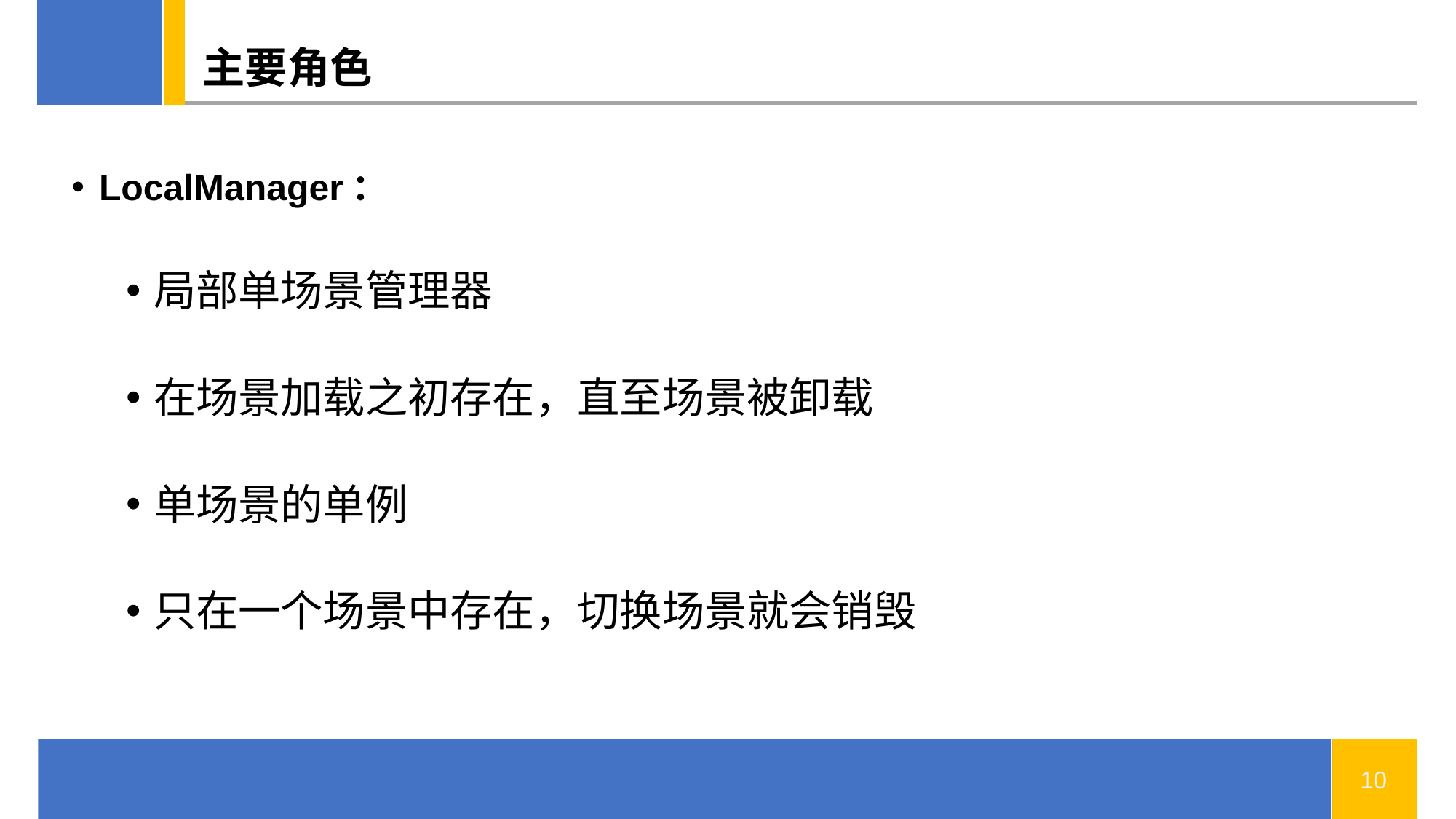

# 主要角色

LocalManager：

局部单场景管理器

在场景加载之初存在，直至场景被卸载

单场景的单例

只在一个场景中存在，切换场景就会销毁